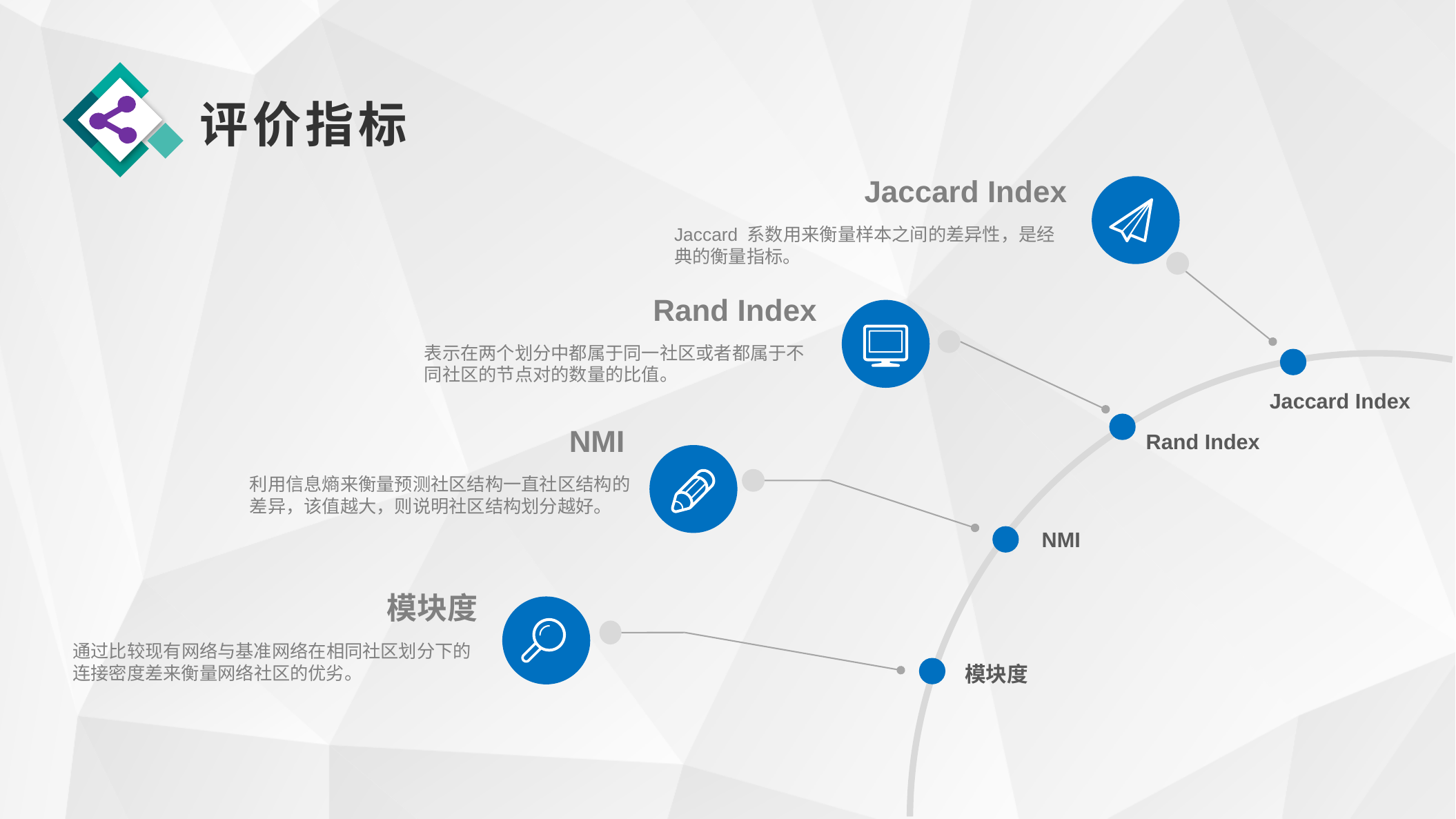

评价指标

Jaccard Index
Jaccard 系数用来衡量样本之间的差异性，是经典的衡量指标。

Rand Index
表示在两个划分中都属于同一社区或者都属于不同社区的节点对的数量的比值。

Jaccard Index

NMI
利用信息熵来衡量预测社区结构一直社区结构的差异，该值越大，则说明社区结构划分越好。
Rand Index

NMI

模块度
通过比较现有网络与基准网络在相同社区划分下的连接密度差来衡量网络社区的优劣。

模块度